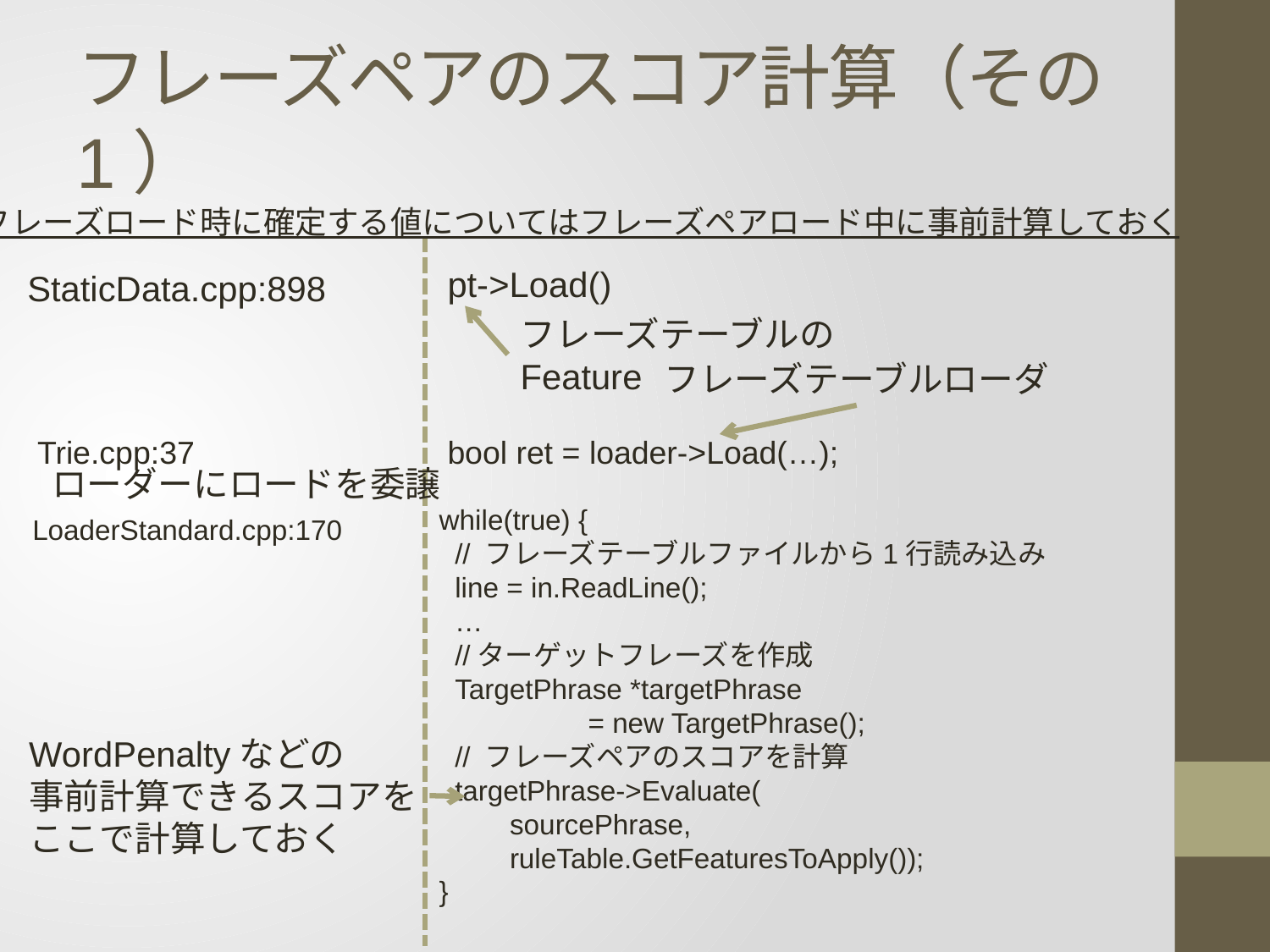

# フレーズペアのスコア計算（その1）
フレーズロード時に確定する値についてはフレーズペアロード中に事前計算しておく
pt->Load()
StaticData.cpp:898
フレーズテーブルのFeature
フレーズテーブルローダ
Trie.cpp:37
bool ret = loader->Load(…);
ローダーにロードを委譲
while(true) {
  // フレーズテーブルファイルから1行読み込み
  line = in.ReadLine();
  …
  //ターゲットフレーズを作成
  TargetPhrase *targetPhrase
                   = new TargetPhrase();
  // フレーズペアのスコアを計算
  targetPhrase->Evaluate(
         sourcePhrase,
         ruleTable.GetFeaturesToApply());
}
LoaderStandard.cpp:170
WordPenaltyなどの
事前計算できるスコアを
ここで計算しておく